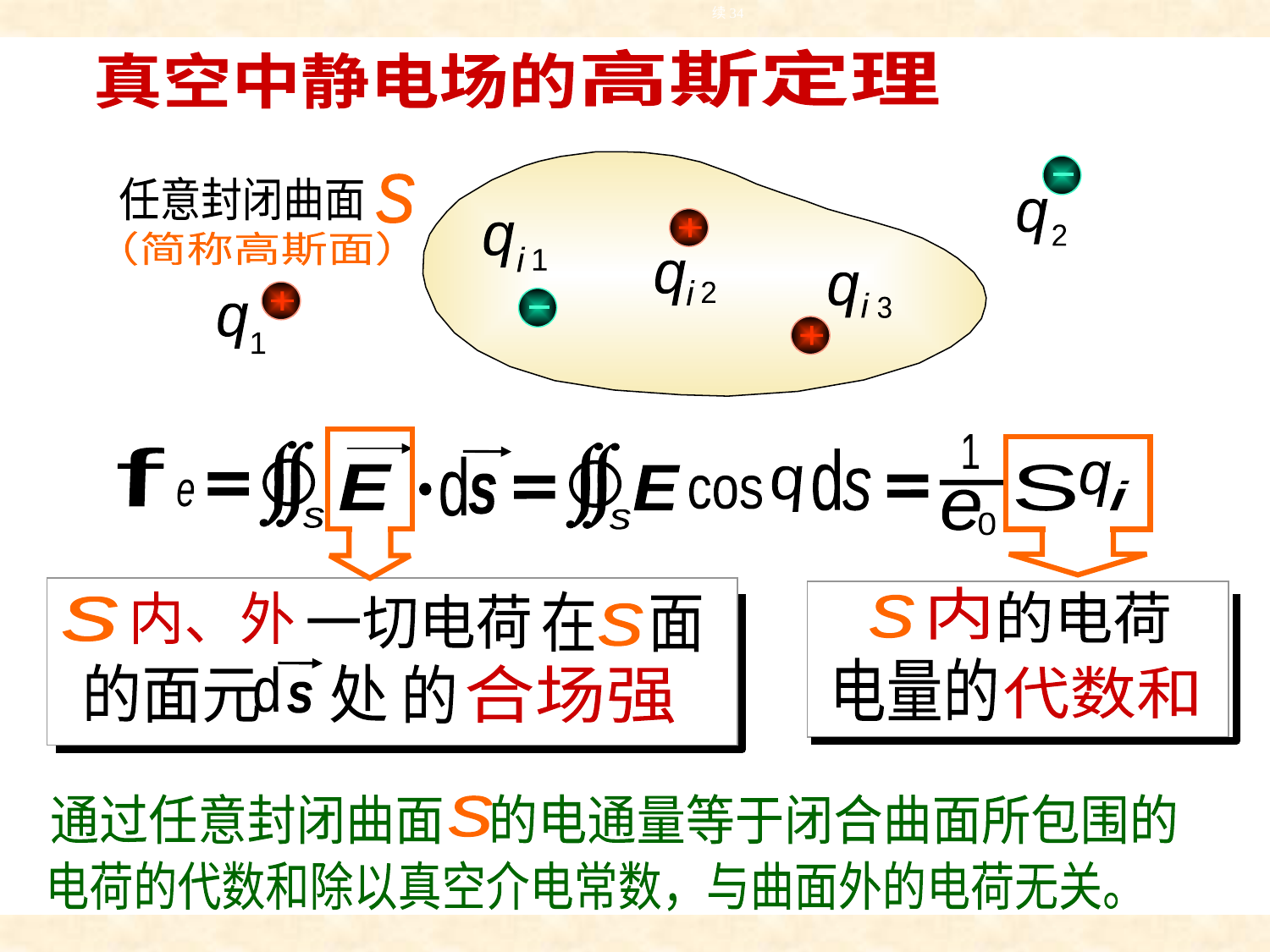

续28
# 续34
高斯定理
真空中静电场的

-

+

+

-

+
s
任意封闭曲面
（简称高斯面）
q
2
q
i
1
q
i
2
q
i
3
q
1

在    面
内、外
一切电荷
s
s

d
s
的面元     处
的
合场强

1

ε
0

s

s
φ
e

E
d

d
s
q
i

Σ
E

θ
cos

s

内
的电荷
s
电量的
代数和

注意
q
Σ
i

E
及
通过任意封闭曲面    的电通量等于闭合曲面所包围的
s
电荷的代数和除以真空介电常数，与曲面外的电荷无关。